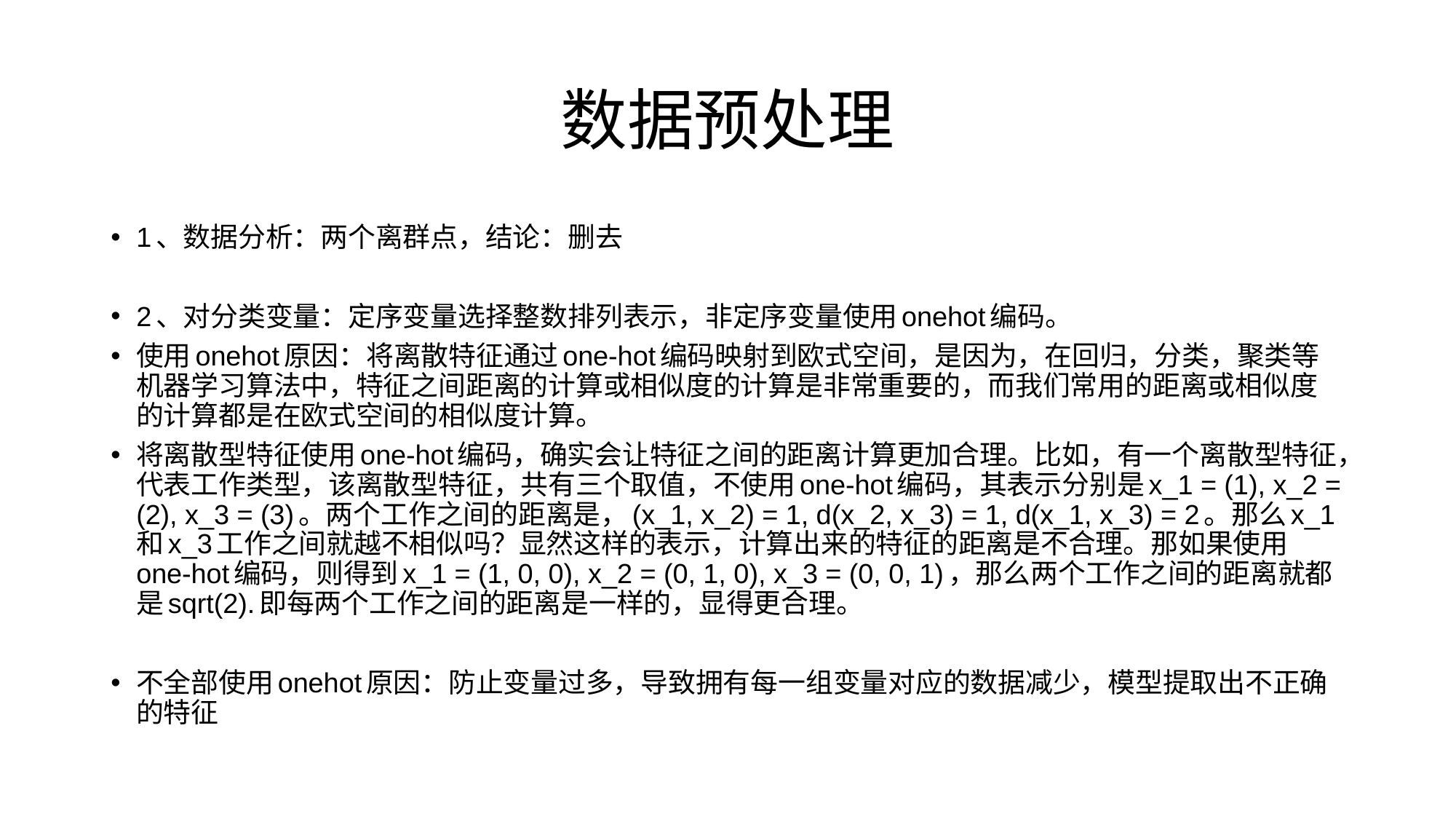

# 数据预处理
1、数据分析：两个离群点，结论：删去

2、对分类变量：定序变量选择整数排列表示，非定序变量使用onehot编码。
使用onehot原因：将离散特征通过one-hot编码映射到欧式空间，是因为，在回归，分类，聚类等机器学习算法中，特征之间距离的计算或相似度的计算是非常重要的，而我们常用的距离或相似度的计算都是在欧式空间的相似度计算。
将离散型特征使用one-hot编码，确实会让特征之间的距离计算更加合理。比如，有一个离散型特征，代表工作类型，该离散型特征，共有三个取值，不使用one-hot编码，其表示分别是x_1 = (1), x_2 = (2), x_3 = (3)。两个工作之间的距离是，(x_1, x_2) = 1, d(x_2, x_3) = 1, d(x_1, x_3) = 2。那么x_1和x_3工作之间就越不相似吗？显然这样的表示，计算出来的特征的距离是不合理。那如果使用one-hot编码，则得到x_1 = (1, 0, 0), x_2 = (0, 1, 0), x_3 = (0, 0, 1)，那么两个工作之间的距离就都是sqrt(2).即每两个工作之间的距离是一样的，显得更合理。

不全部使用onehot原因：防止变量过多，导致拥有每一组变量对应的数据减少，模型提取出不正确的特征